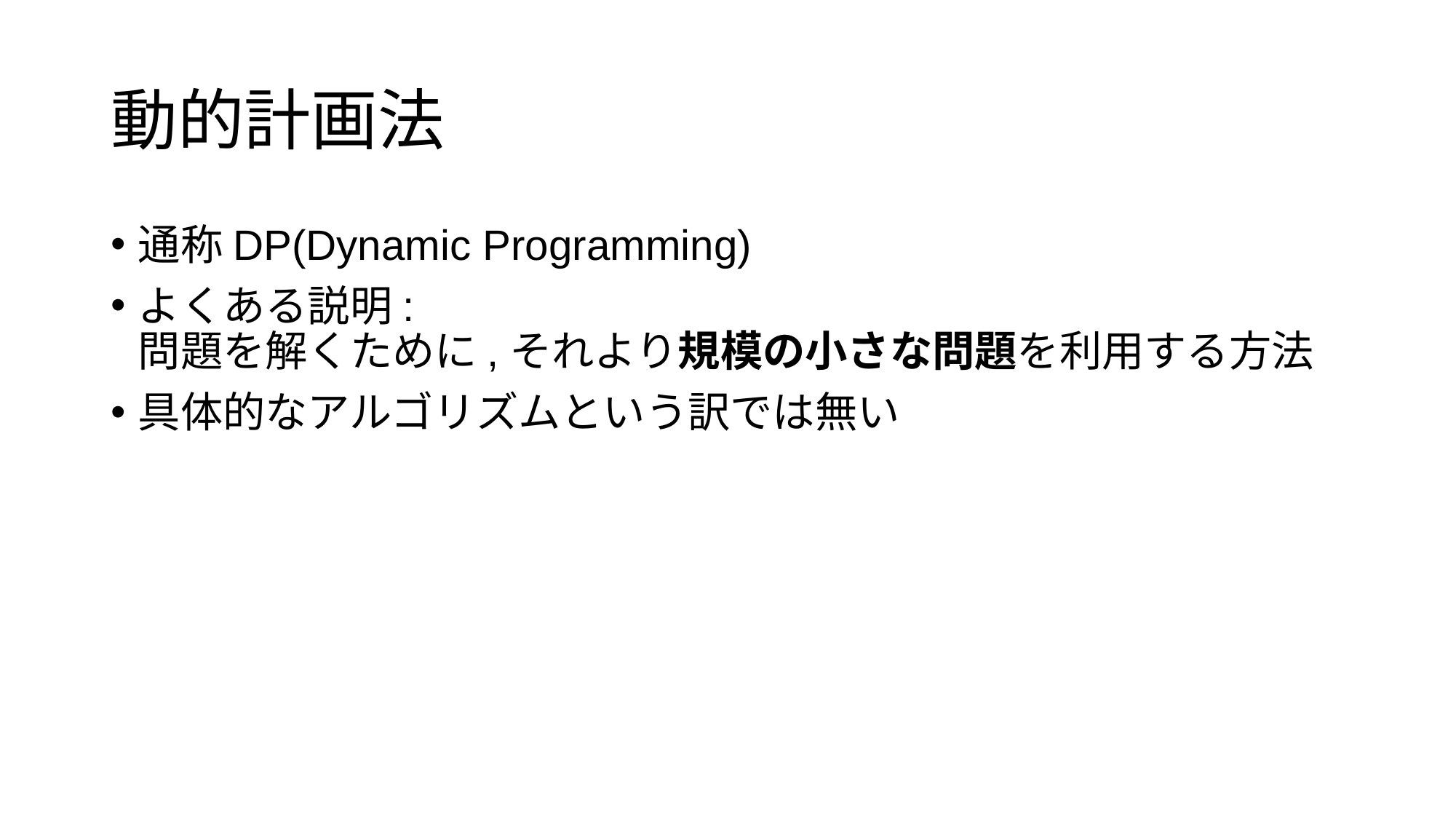

# 動的計画法
通称DP(Dynamic Programming)
よくある説明:
問題を解くために,それより規模の小さな問題を利用する方法
具体的なアルゴリズムという訳では無い